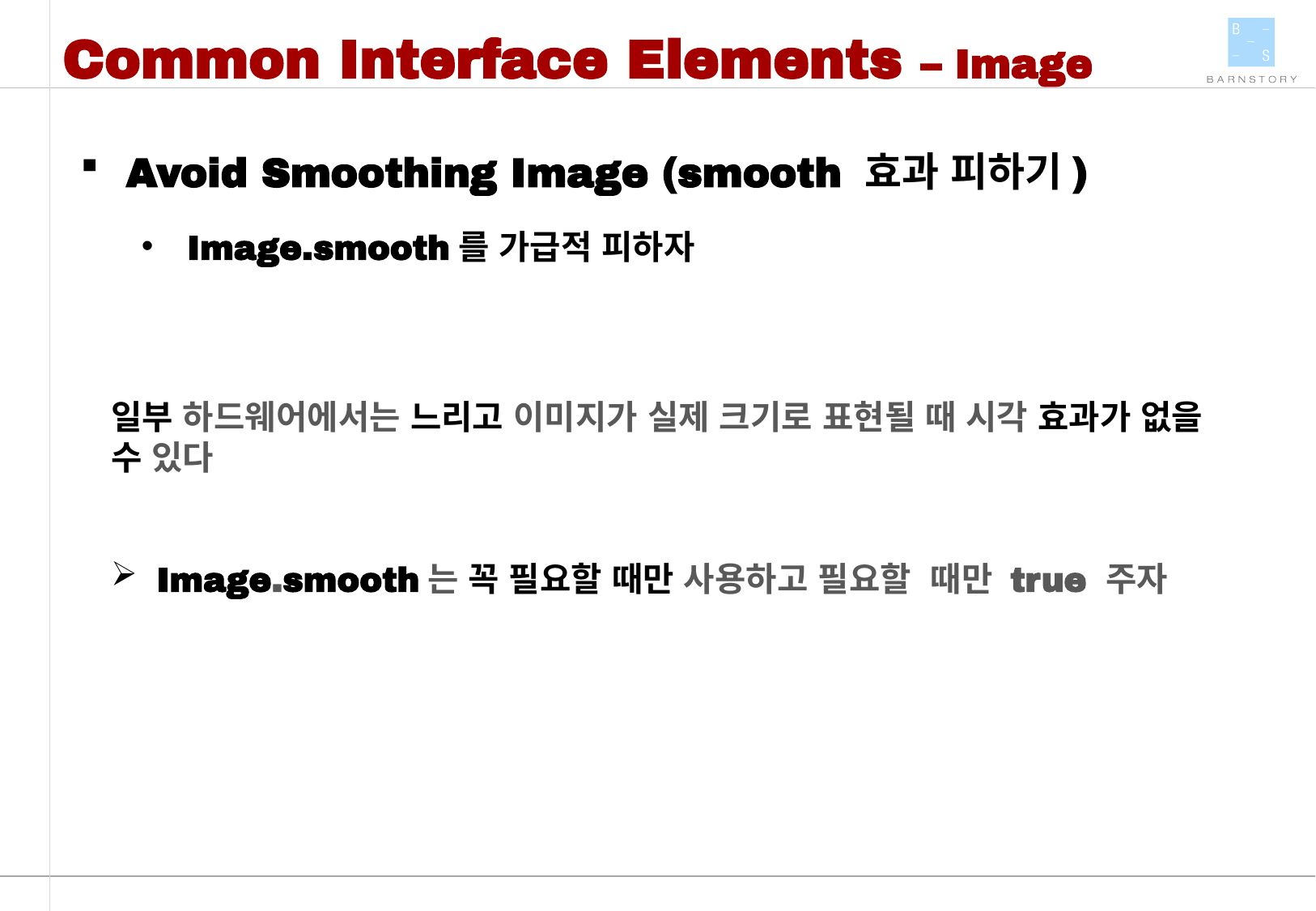

Common Interface Elements – Image
Avoid Smoothing Image (smooth 효과 피하기)
Image.smooth를 가급적 피하자
일부 하드웨어에서는 느리고 이미지가 실제 크기로 표현될 때 시각 효과가 없을 수 있다

Image.smooth는 꼭 필요할 때만 사용하고 필요할  때만 true 주자